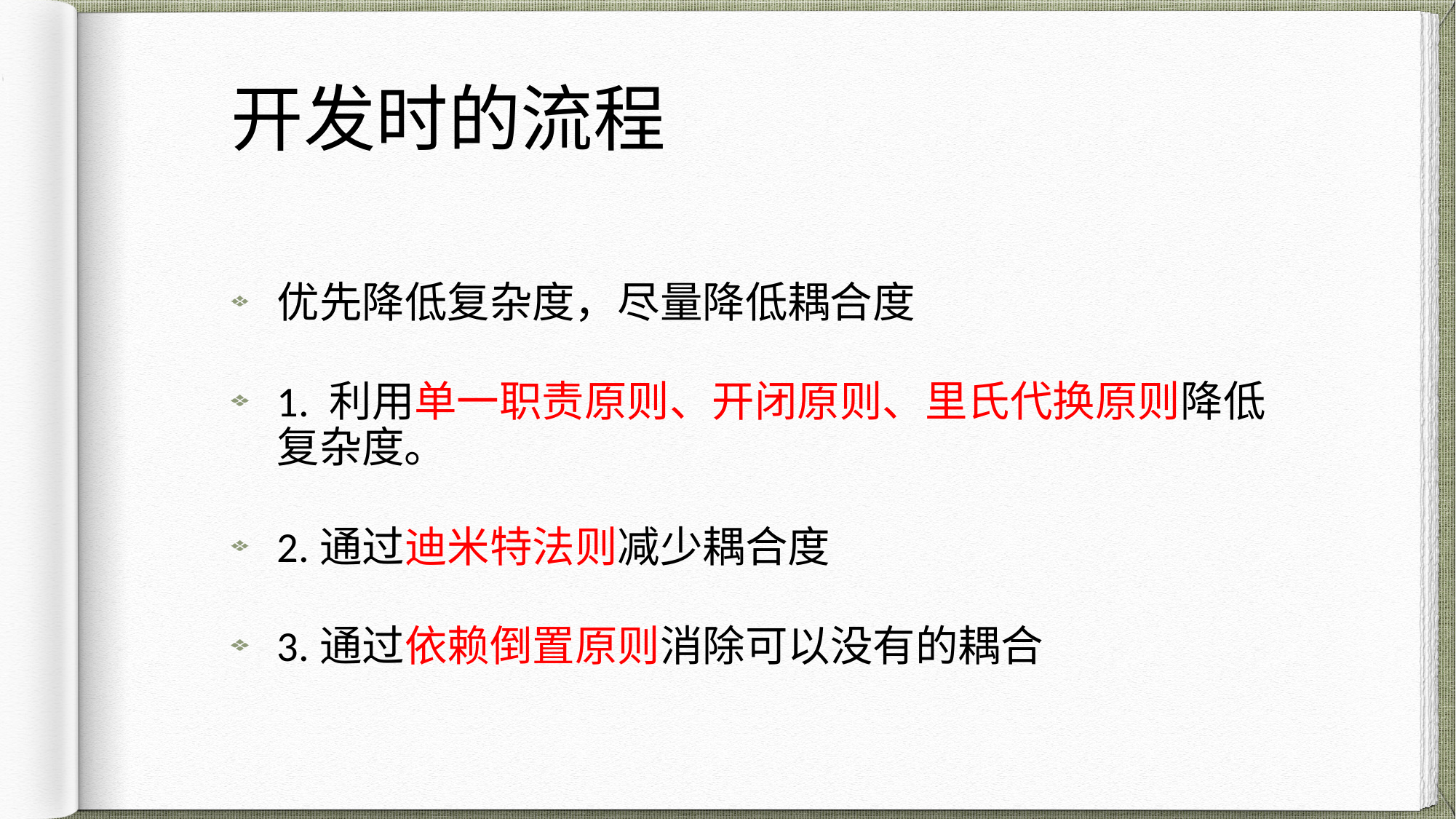

# 开发时的流程
优先降低复杂度，尽量降低耦合度
1. 利用单一职责原则、开闭原则、里氏代换原则降低复杂度。
2.通过迪米特法则减少耦合度
3.通过依赖倒置原则消除可以没有的耦合